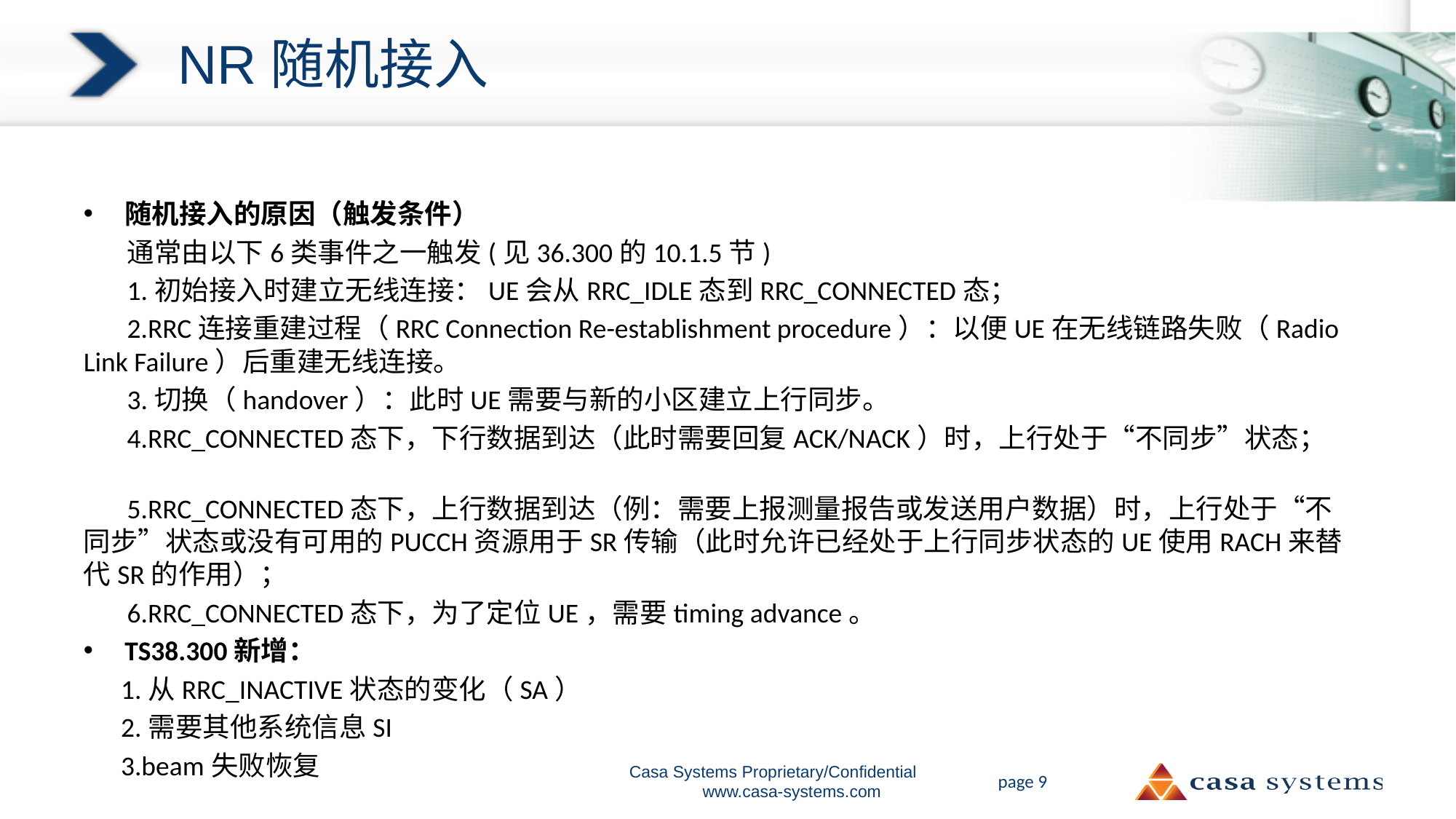

# NR随机接入
随机接入的原因（触发条件）
      通常由以下6类事件之一触发(见36.300的10.1.5节)
       1.初始接入时建立无线连接：UE会从RRC_IDLE态到RRC_CONNECTED态；
       2.RRC连接重建过程（RRC Connection Re-establishment procedure）：以便UE在无线链路失败（Radio Link Failure）后重建无线连接。
       3.切换（handover）：此时UE需要与新的小区建立上行同步。
       4.RRC_CONNECTED态下，下行数据到达（此时需要回复ACK/NACK）时，上行处于“不同步”状态；
       5.RRC_CONNECTED态下，上行数据到达（例：需要上报测量报告或发送用户数据）时，上行处于“不同步”状态或没有可用的PUCCH资源用于SR传输（此时允许已经处于上行同步状态的UE使用RACH来替代SR的作用）；
       6.RRC_CONNECTED态下，为了定位UE，需要timing advance。
TS38.300新增：
      1.从RRC_INACTIVE状态的变化（SA）
      2.需要其他系统信息SI
      3.beam失败恢复

Casa Systems Proprietary/Confidential            www.casa-systems.com
page 9